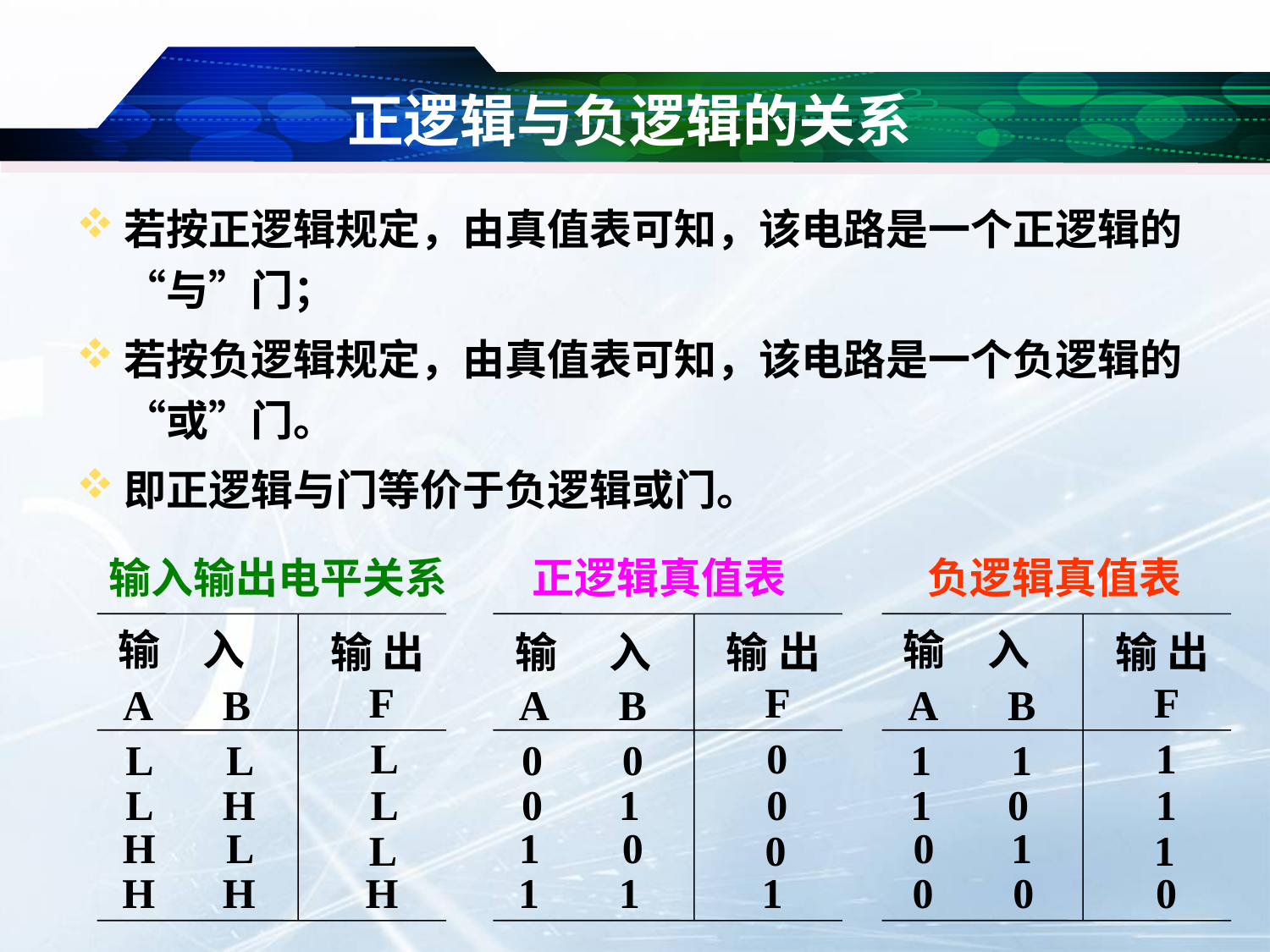

# 正逻辑与负逻辑的关系
若按正逻辑规定，由真值表可知，该电路是一个正逻辑的“与”门；
若按负逻辑规定，由真值表可知，该电路是一个负逻辑的“或”门。
即正逻辑与门等价于负逻辑或门。
     输入输出电平关系

输　入
输 出
F
A
B
L
L
L

L
H
L
H
L
L
H
H
H

    正逻辑真值表

输　 入
输 出
F
A
B
0
0
0

0
1
0
1
0
0
1
1
1

   负逻辑真值表

输　入
输 出
F
A
B
1
1
1

1
0
1
0
1
1
0
0
0